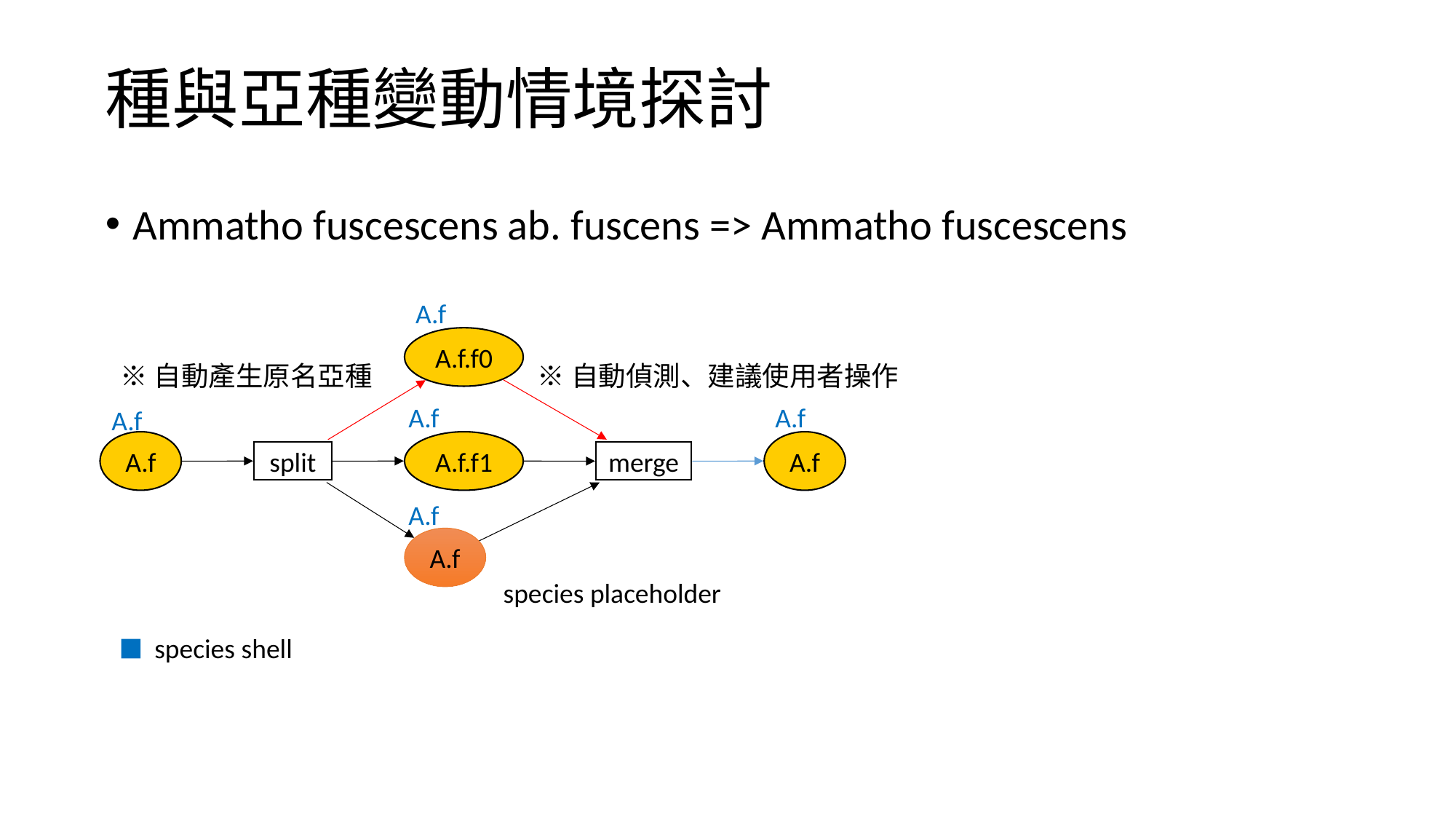

# 種與亞種變動情境探討
Ammatho fuscescens ab. fuscens => Ammatho fuscescens
A.f

A.f.f0
※自動產生原名亞種
※自動偵測、建議使用者操作

A.f
A.f
A.f

A.f.f1

A.f

A.f
split

merge

A.f

A.f
species placeholder
species shell

24